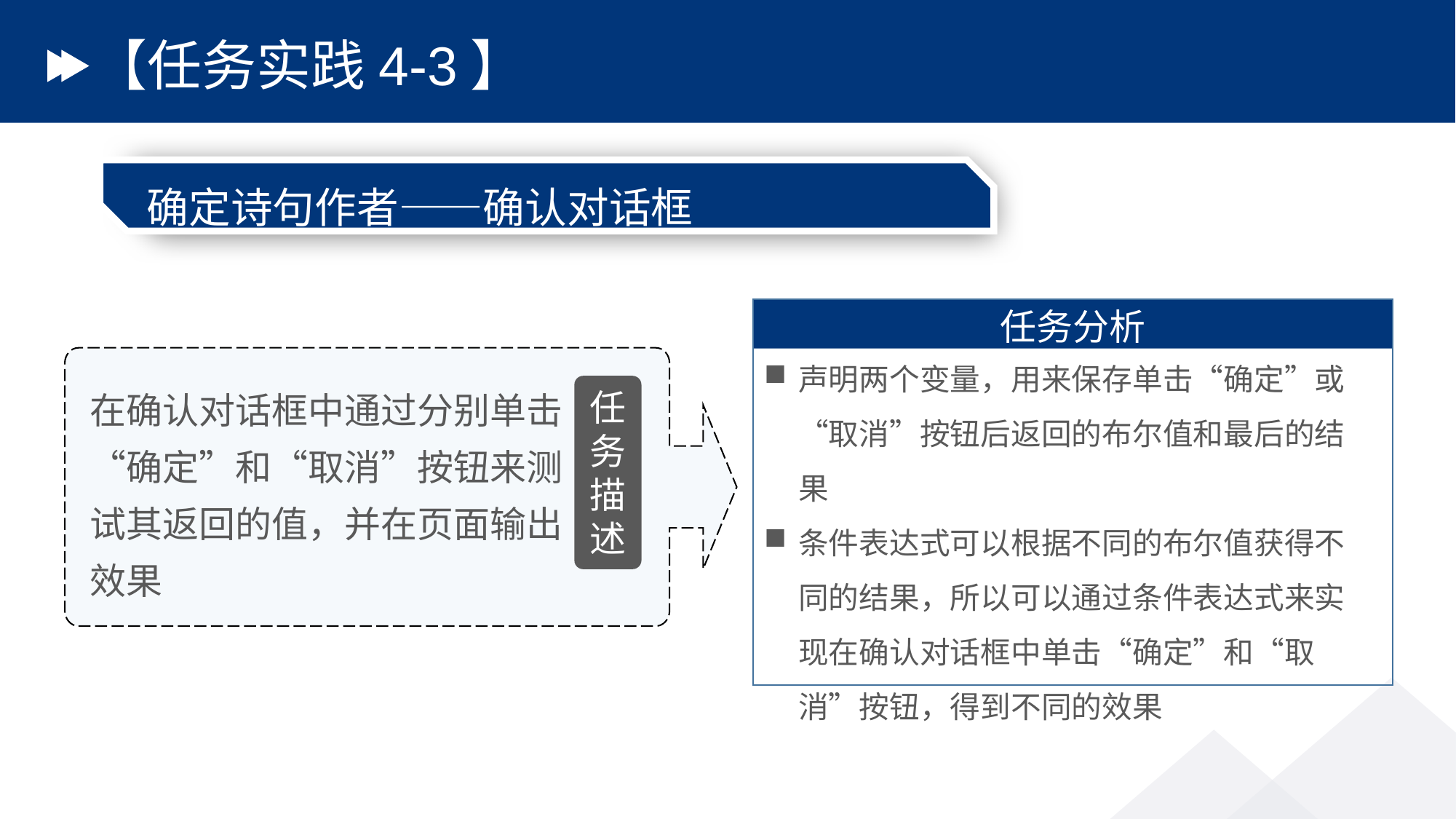

# 【任务实践4-3】
确定诗句作者——确认对话框
任务分析

声明两个变量，用来保存单击“确定”或“取消”按钮后返回的布尔值和最后的结果
条件表达式可以根据不同的布尔值获得不同的结果，所以可以通过条件表达式来实现在确认对话框中单击“确定”和“取消”按钮，得到不同的效果

在确认对话框中通过分别单击“确定”和“取消”按钮来测试其返回的值，并在页面输出效果
任务描述